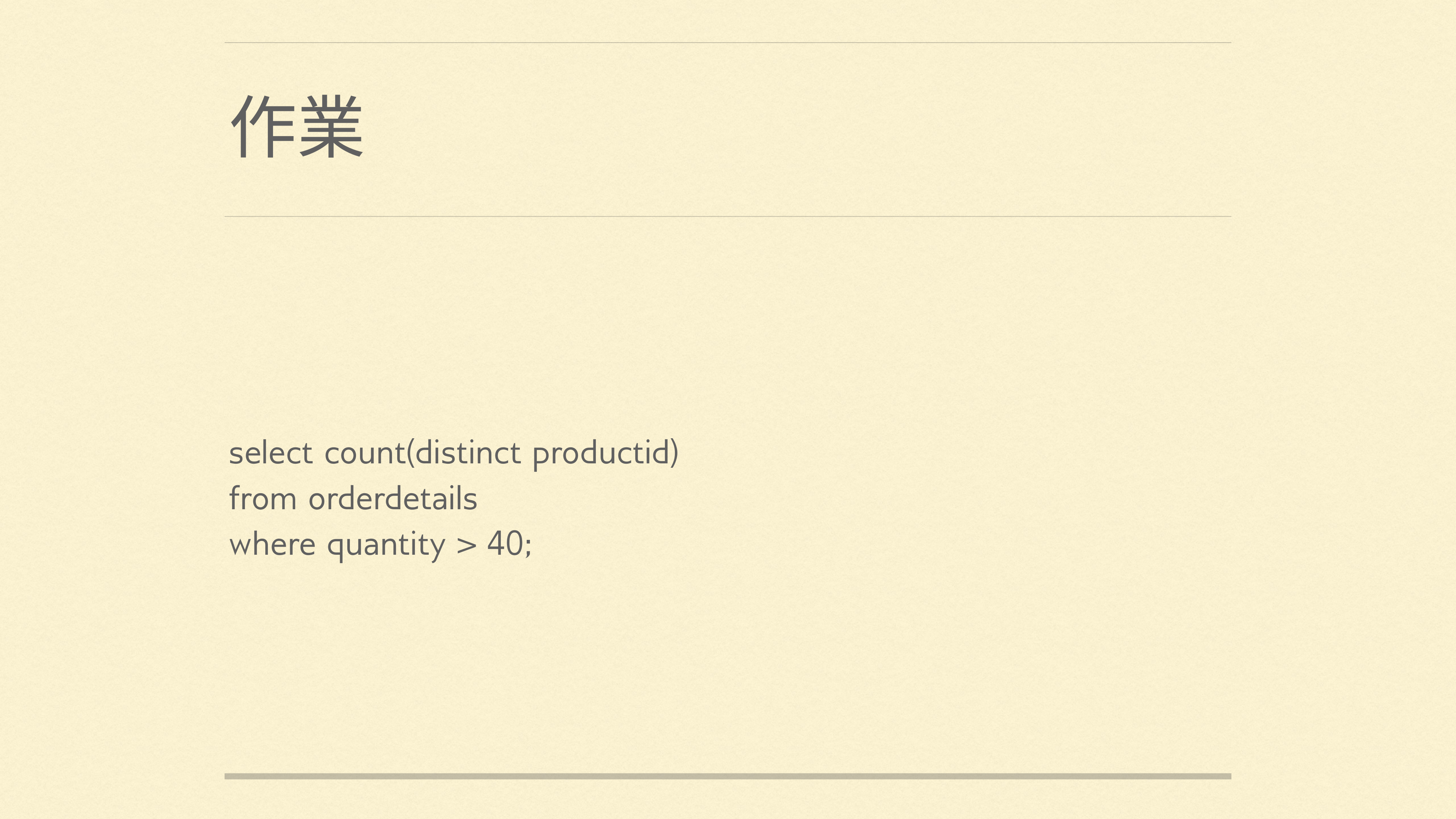

# 作業
select count(distinct productid)
from orderdetails
where quantity > 40;